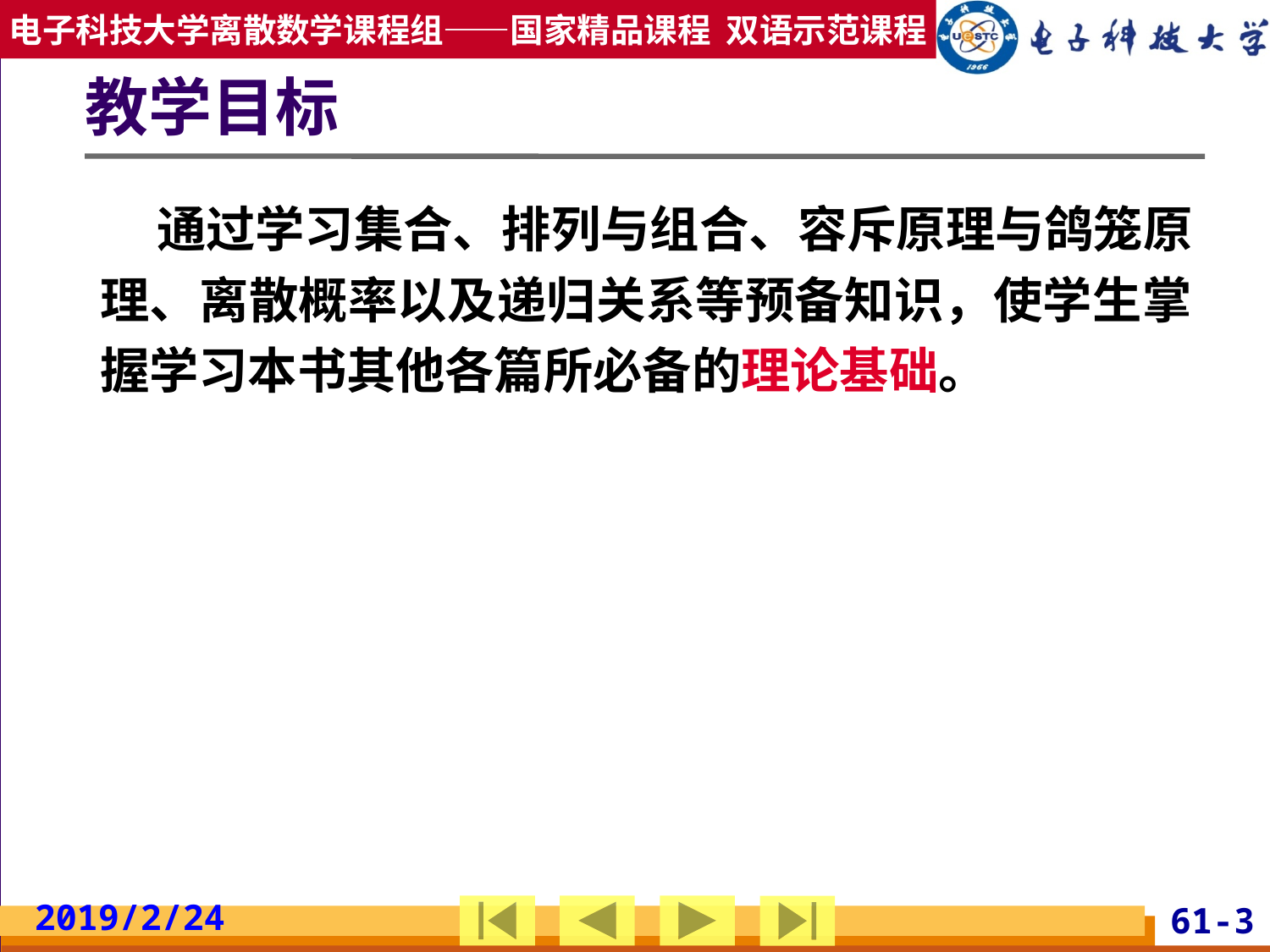

# 教学目标
    通过学习集合、排列与组合、容斥原理与鸽笼原理、离散概率以及递归关系等预备知识，使学生掌握学习本书其他各篇所必备的理论基础。
2019/2/24